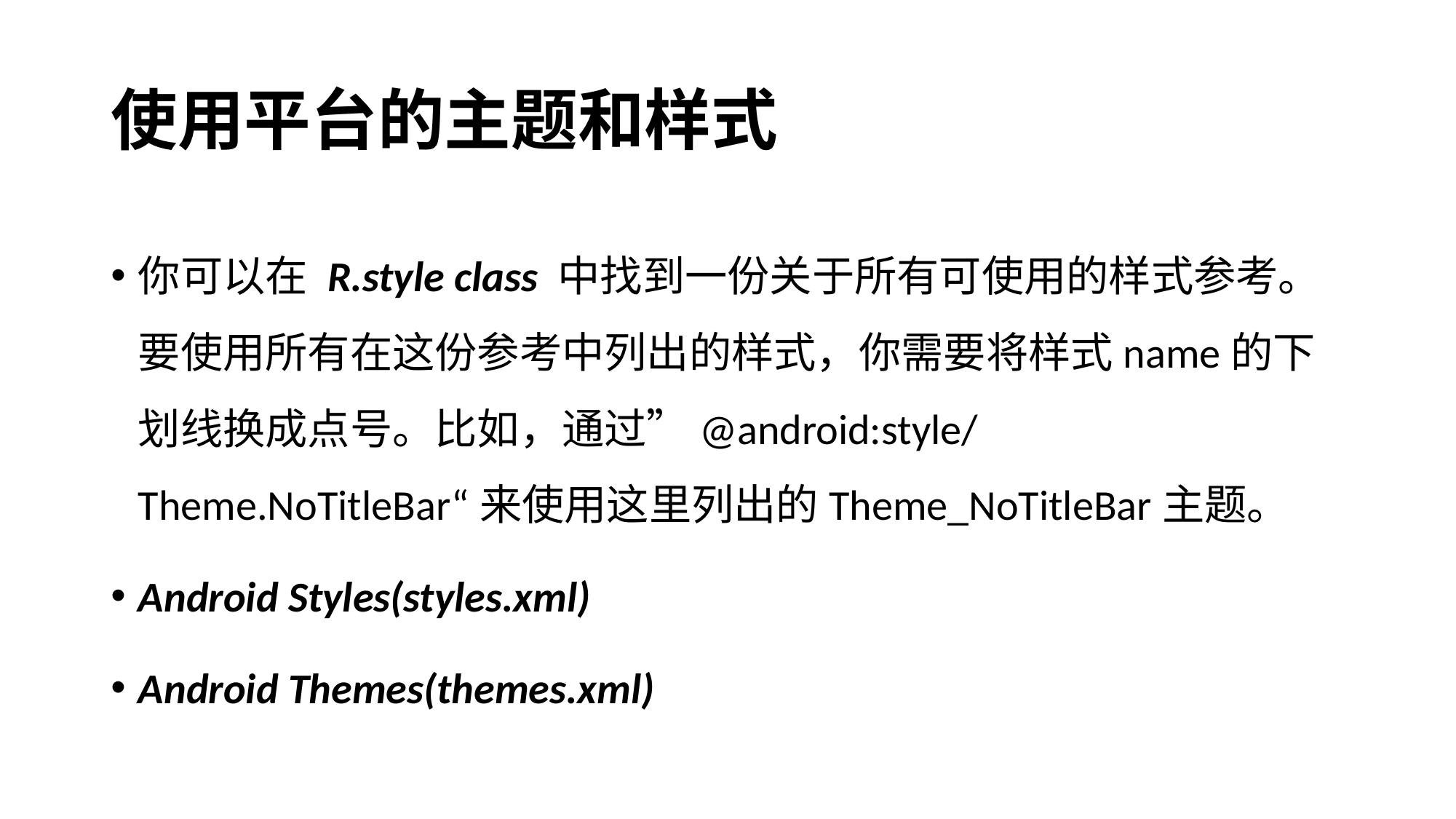

# 使用平台的主题和样式
你可以在 R.style class 中找到一份关于所有可使用的样式参考。要使用所有在这份参考中列出的样式，你需要将样式name的下划线换成点号。比如，通过”@android:style/Theme.NoTitleBar“来使用这里列出的Theme_NoTitleBar主题。
Android Styles(styles.xml)
Android Themes(themes.xml)